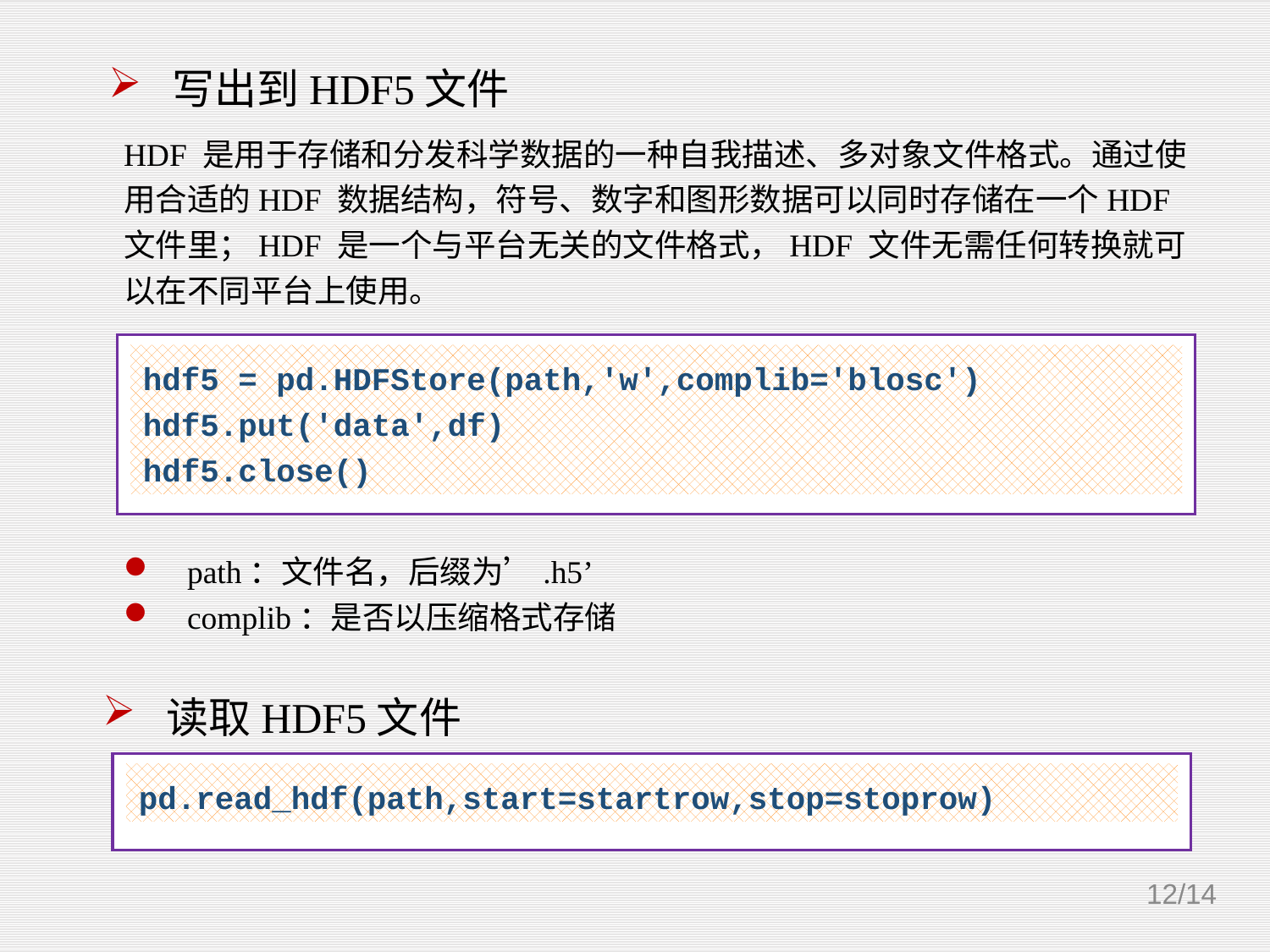

写出到HDF5文件
HDF 是用于存储和分发科学数据的一种自我描述、多对象文件格式。通过使用合适的HDF 数据结构，符号、数字和图形数据可以同时存储在一个HDF 文件里；HDF 是一个与平台无关的文件格式，HDF 文件无需任何转换就可以在不同平台上使用。

hdf5 = pd.HDFStore(path,'w',complib='blosc')
hdf5.put('data',df)
hdf5.close()
path：文件名，后缀为’.h5’
complib：是否以压缩格式存储
读取HDF5文件

pd.read_hdf(path,start=startrow,stop=stoprow)